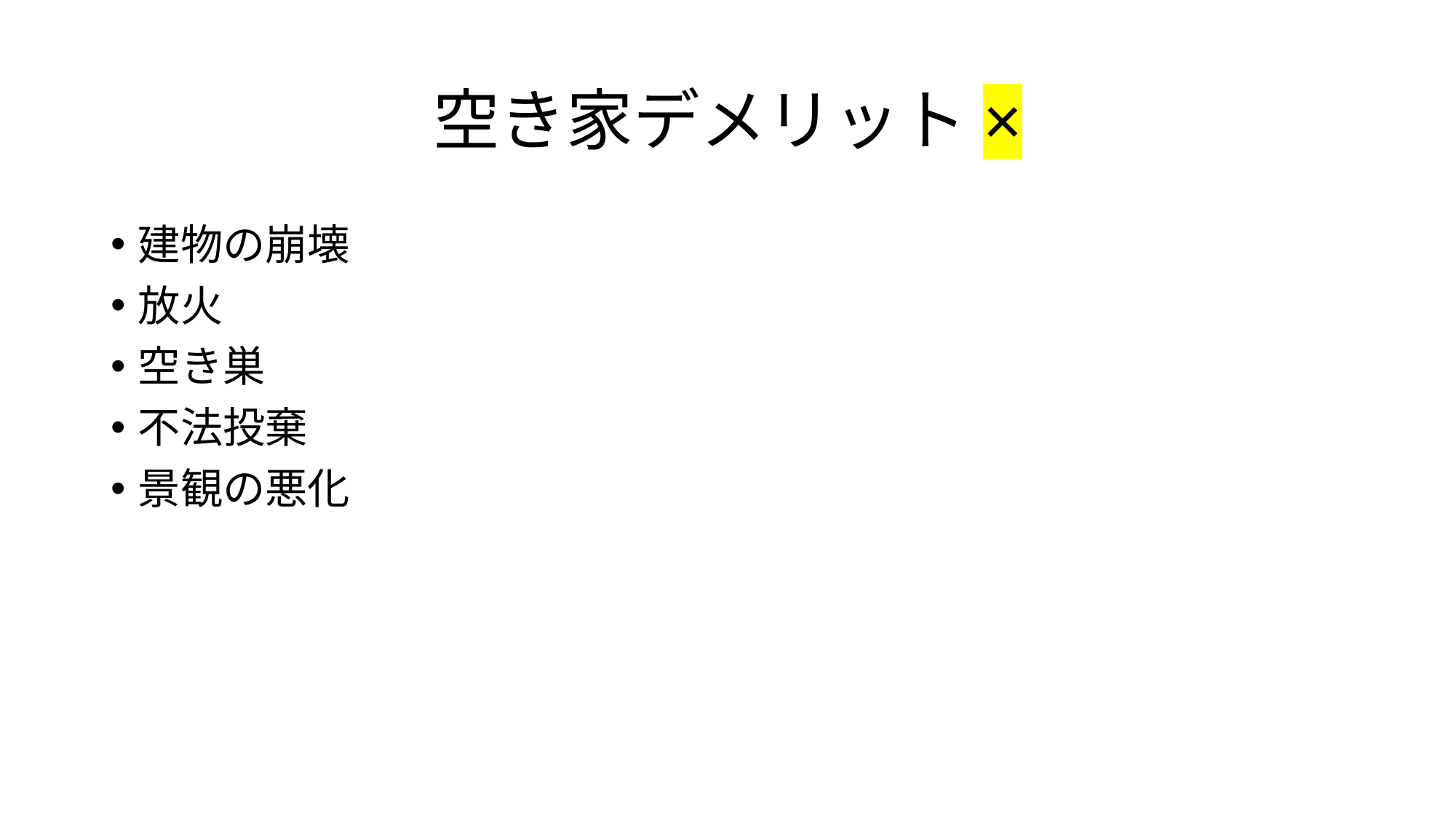

# 空き家デメリット×
建物の崩壊
放火
空き巣
不法投棄
景観の悪化